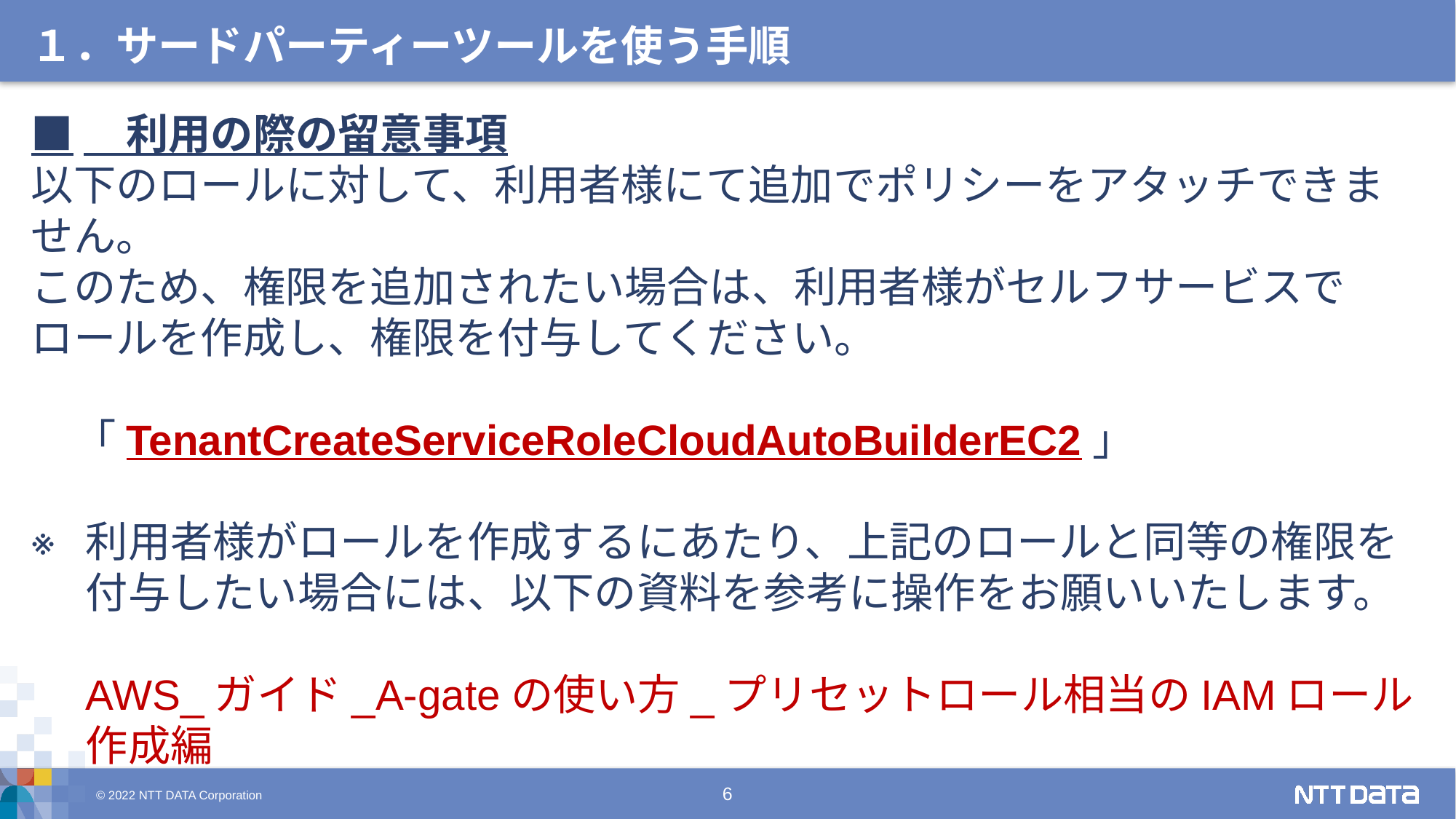

１．サードパーティーツールを使う手順
■　利用の際の留意事項
以下のロールに対して、利用者様にて追加でポリシーをアタッチできません。
このため、権限を追加されたい場合は、利用者様がセルフサービスでロールを作成し、権限を付与してください。

　「TenantCreateServiceRoleCloudAutoBuilderEC2」

利用者様がロールを作成するにあたり、上記のロールと同等の権限を付与したい場合には、以下の資料を参考に操作をお願いいたします。
AWS_ガイド_A-gateの使い方_プリセットロール相当のIAMロール作成編